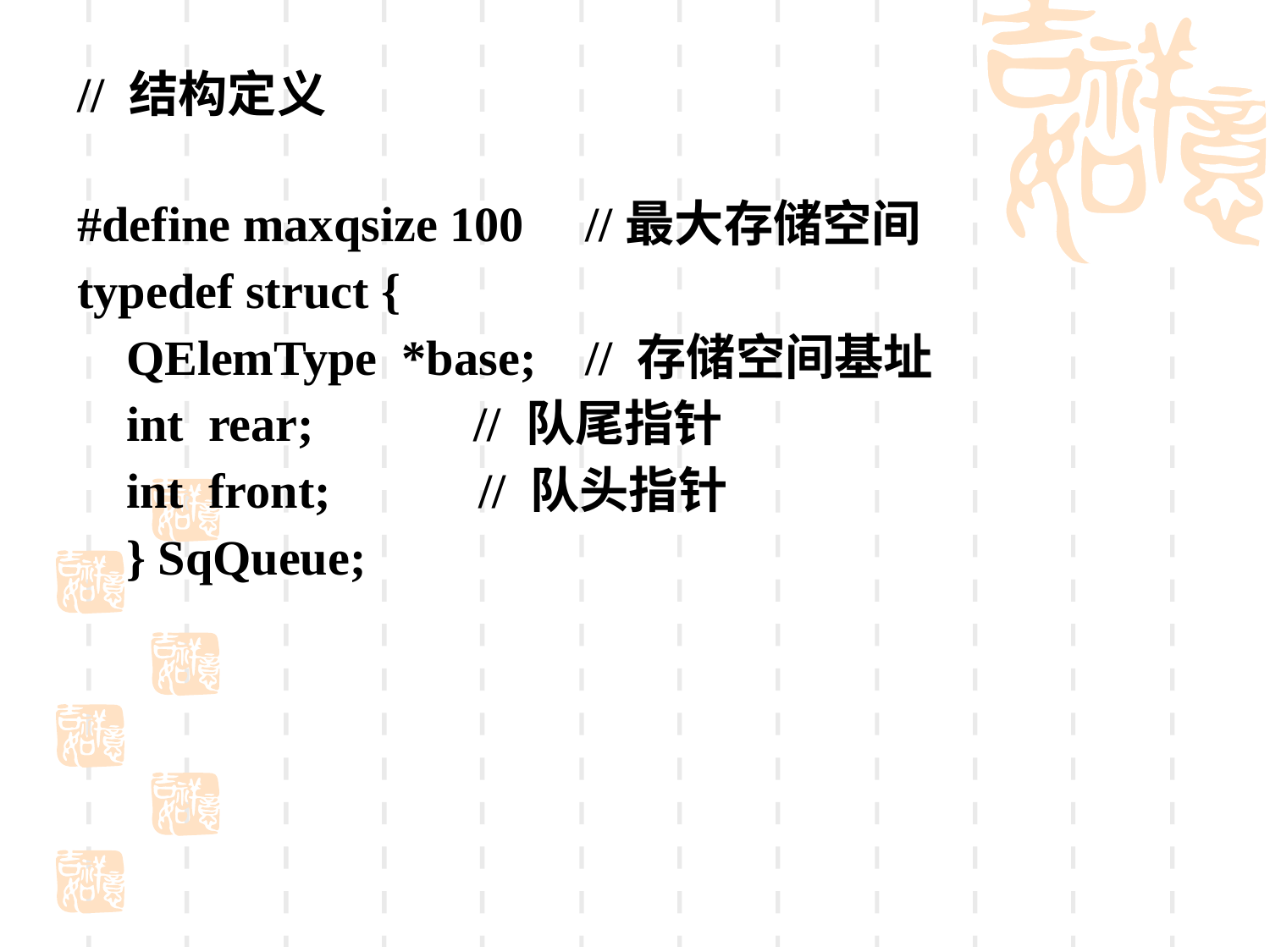

// 结构定义
#define maxqsize 100     //最大存储空间
typedef struct {
    QElemType  *base;    // 存储空间基址
    int  rear;             // 队尾指针
    int  front;            // 队头指针
    } SqQueue;